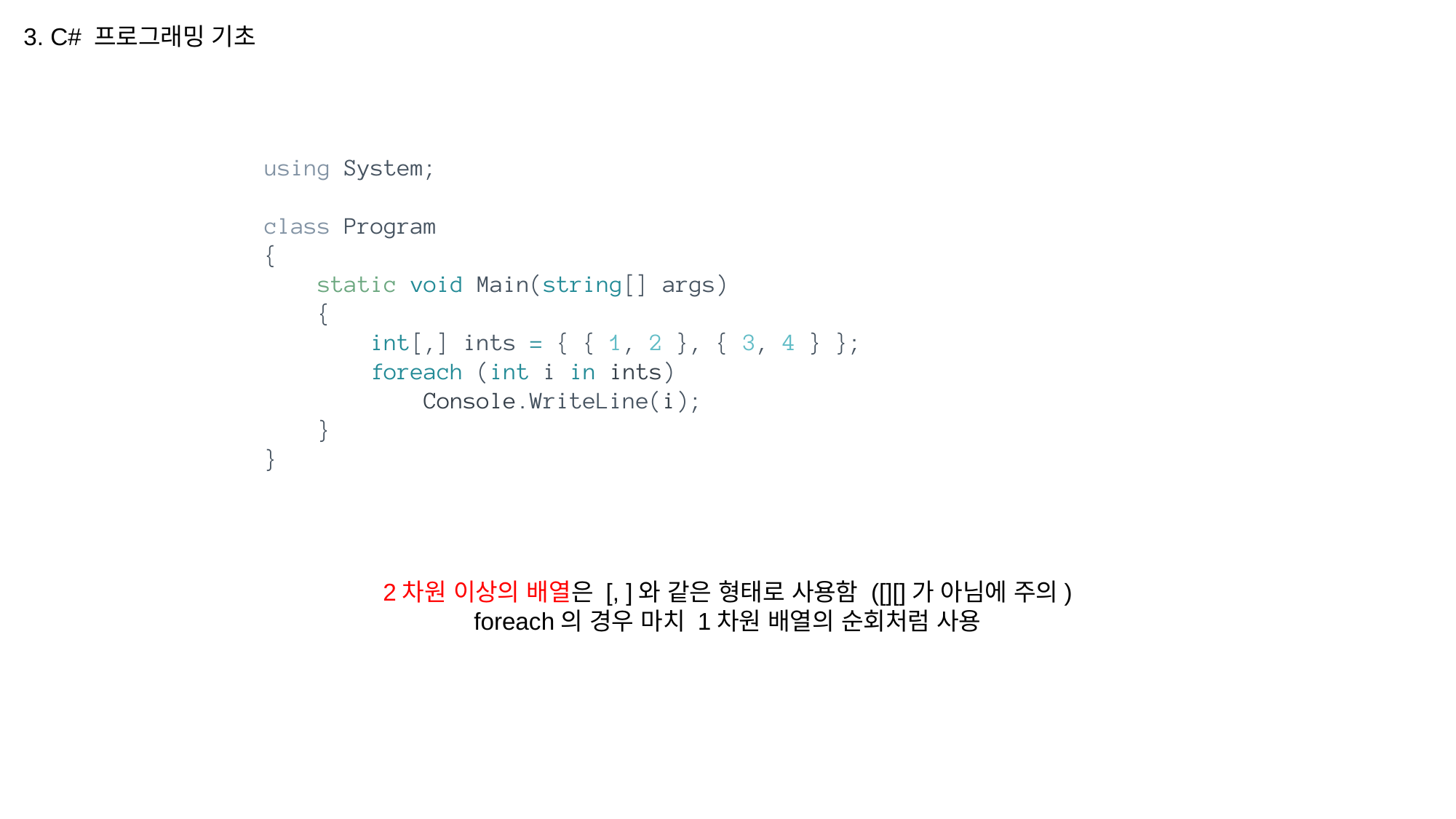

3. C# 프로그래밍 기초
using System;
class Program
{
    static void Main(string[] args)
    {
        int[,] ints = { { 1, 2 }, { 3, 4 } };
        foreach (int i in ints)
            Console.WriteLine(i);
    }
}
2차원 이상의 배열은 [, ]와 같은 형태로 사용함 ([][]가 아님에 주의)
foreach의 경우 마치 1차원 배열의 순회처럼 사용